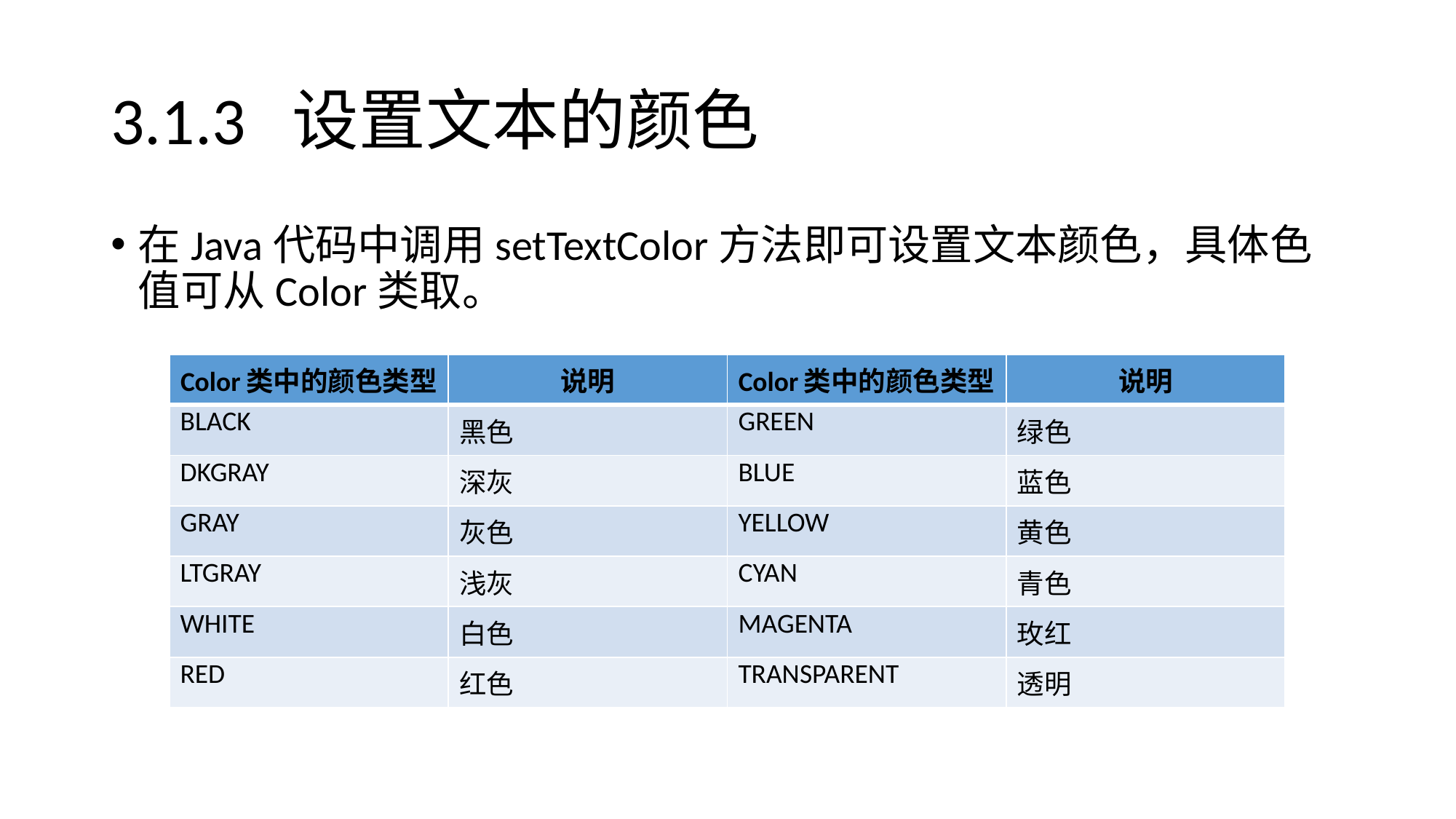

# 3.1.3  设置文本的颜色
在Java代码中调用setTextColor方法即可设置文本颜色，具体色值可从Color类取。

| Color类中的颜色类型 | 说明 | Color类中的颜色类型 | 说明 |
| --- | --- | --- | --- |
| BLACK | 黑色 | GREEN | 绿色 |
| DKGRAY | 深灰 | BLUE | 蓝色 |
| GRAY | 灰色 | YELLOW | 黄色 |
| LTGRAY | 浅灰 | CYAN | 青色 |
| WHITE | 白色 | MAGENTA | 玫红 |
| RED | 红色 | TRANSPARENT | 透明 |